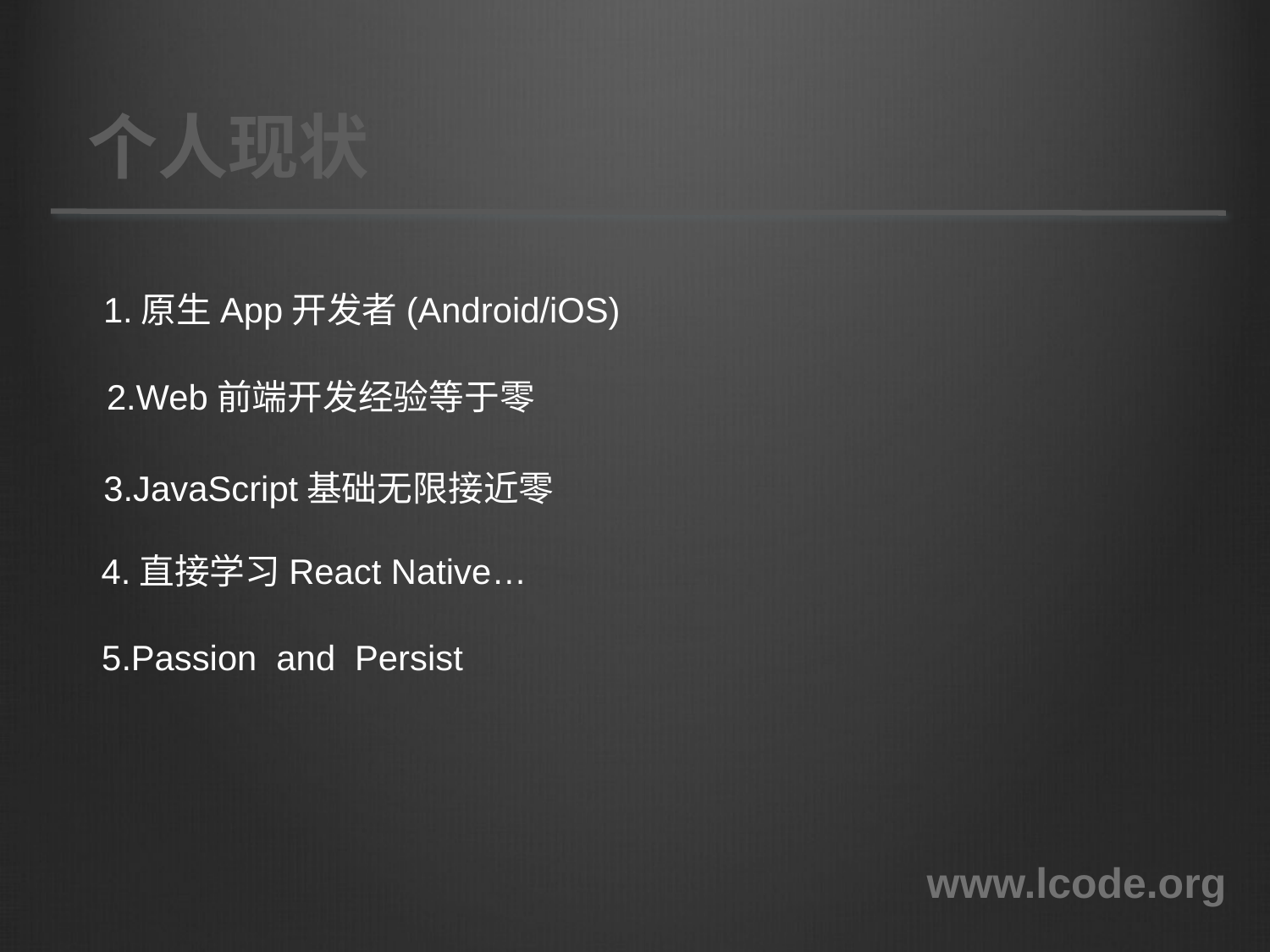

个人现状
1.原生App开发者(Android/iOS)
2.Web前端开发经验等于零
3.JavaScript基础无限接近零
4.直接学习React Native…
5.Passion  and  Persist